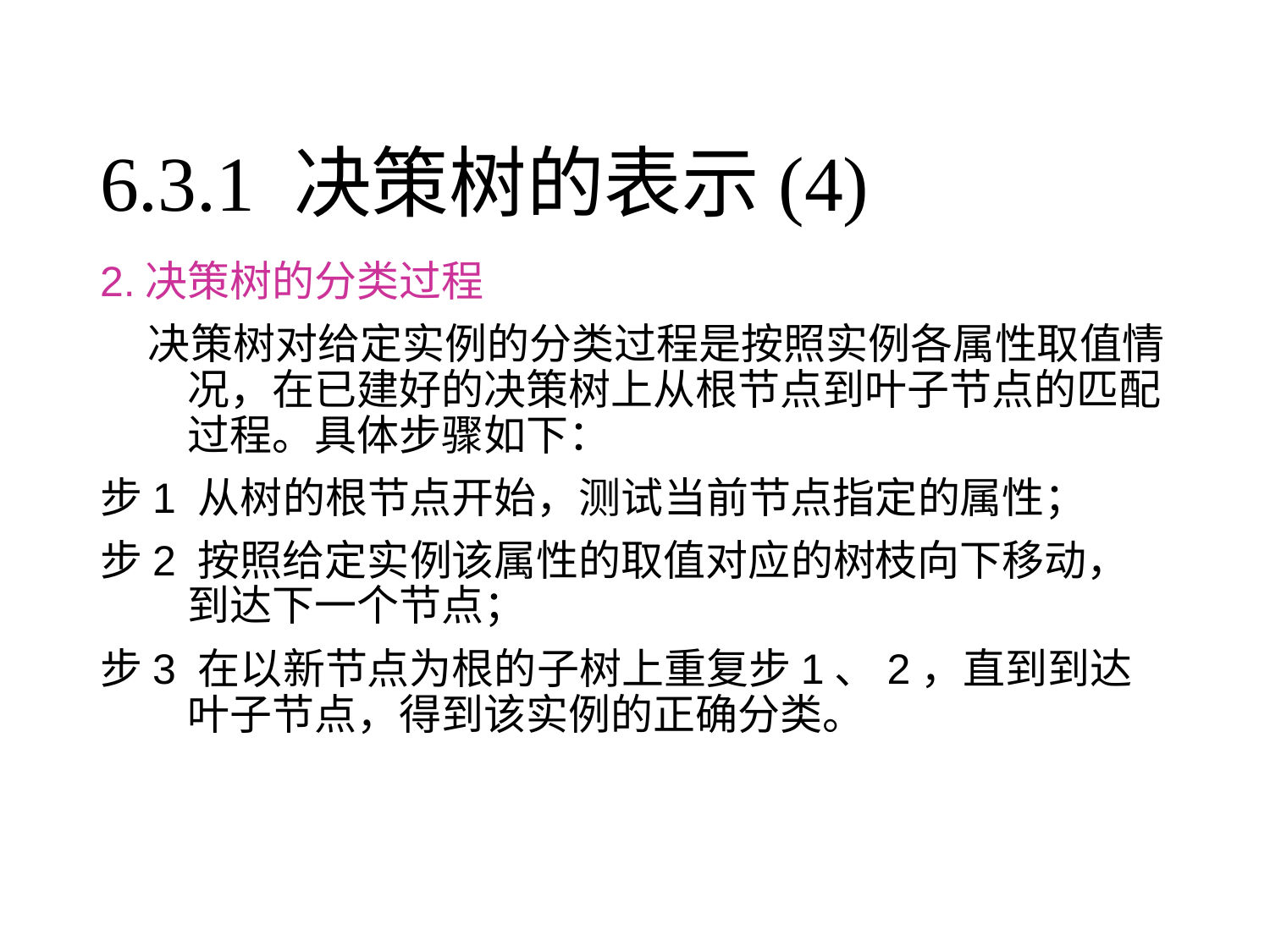

# 6.3.1 决策树的表示(4)
2.决策树的分类过程
    决策树对给定实例的分类过程是按照实例各属性取值情况，在已建好的决策树上从根节点到叶子节点的匹配过程。具体步骤如下：
步1 从树的根节点开始，测试当前节点指定的属性；
步2 按照给定实例该属性的取值对应的树枝向下移动，到达下一个节点；
步3 在以新节点为根的子树上重复步1、2，直到到达叶子节点，得到该实例的正确分类。